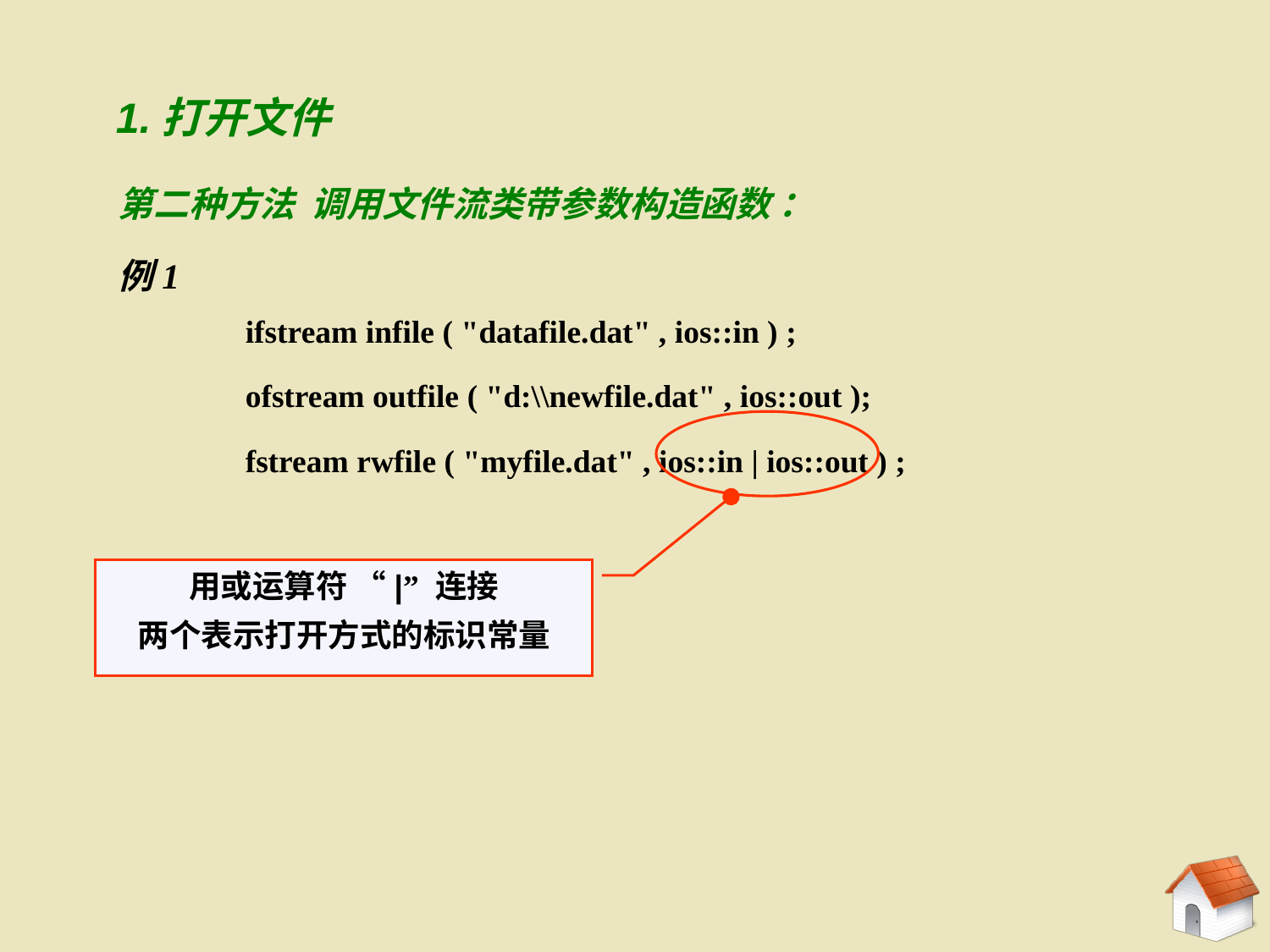

11.5.2  打开和关闭文件
1.打开文件
第二种方法  调用文件流类带参数构造函数 ：
例1
	ifstream infile ( "datafile.dat" , ios::in ) ;
	ofstream outfile ( "d:\\newfile.dat" , ios::out );
	fstream rwfile ( "myfile.dat" , ios::in | ios::out ) ;

用或运算符 “|” 连接
两个表示打开方式的标识常量